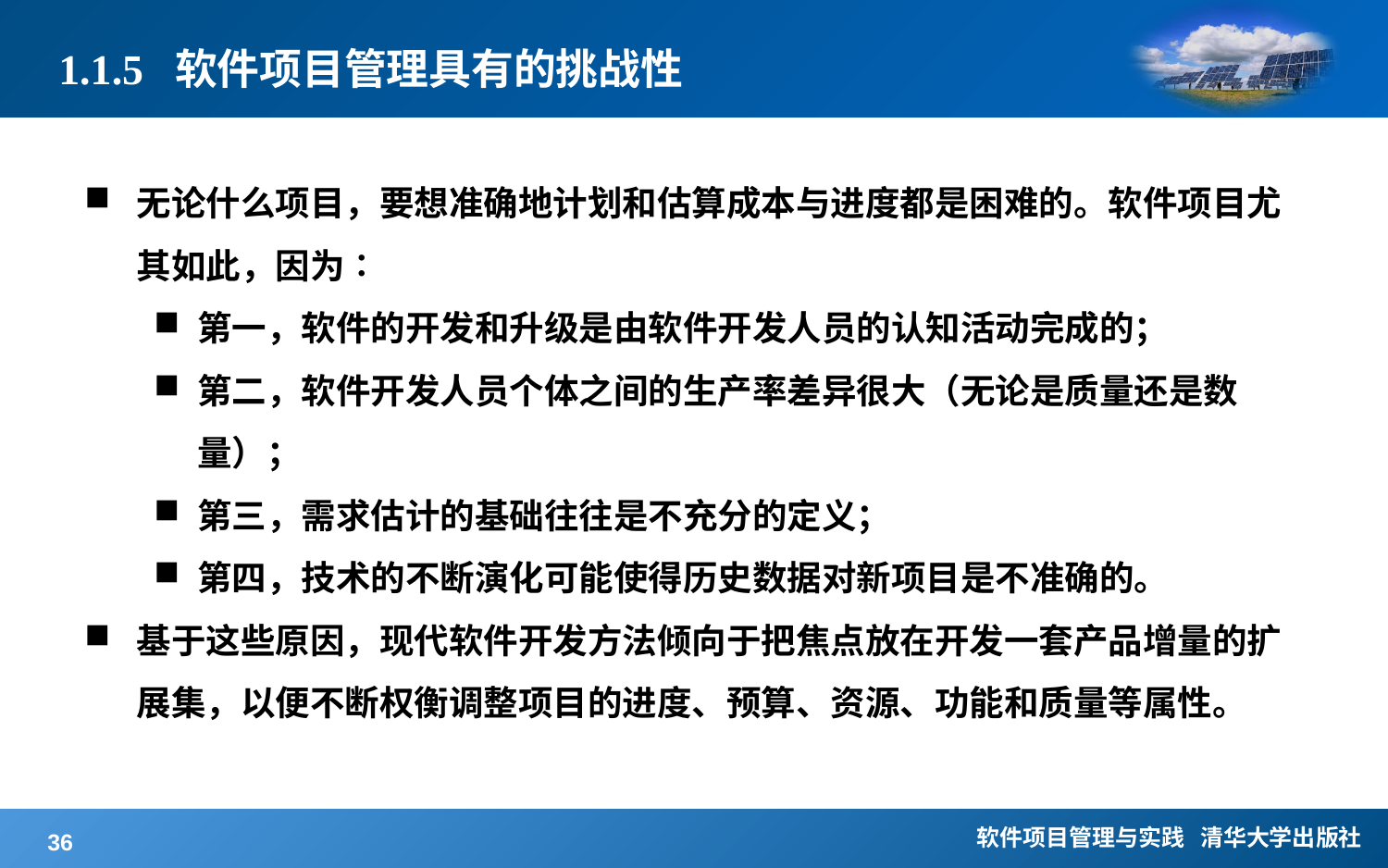

# 1.1.5  软件项目管理具有的挑战性
无论什么项目，要想准确地计划和估算成本与进度都是困难的。软件项目尤其如此，因为∶
第一，软件的开发和升级是由软件开发人员的认知活动完成的；
第二，软件开发人员个体之间的生产率差异很大（无论是质量还是数量）；
第三，需求估计的基础往往是不充分的定义；
第四，技术的不断演化可能使得历史数据对新项目是不准确的。
基于这些原因，现代软件开发方法倾向于把焦点放在开发一套产品增量的扩展集，以便不断权衡调整项目的进度、预算、资源、功能和质量等属性。